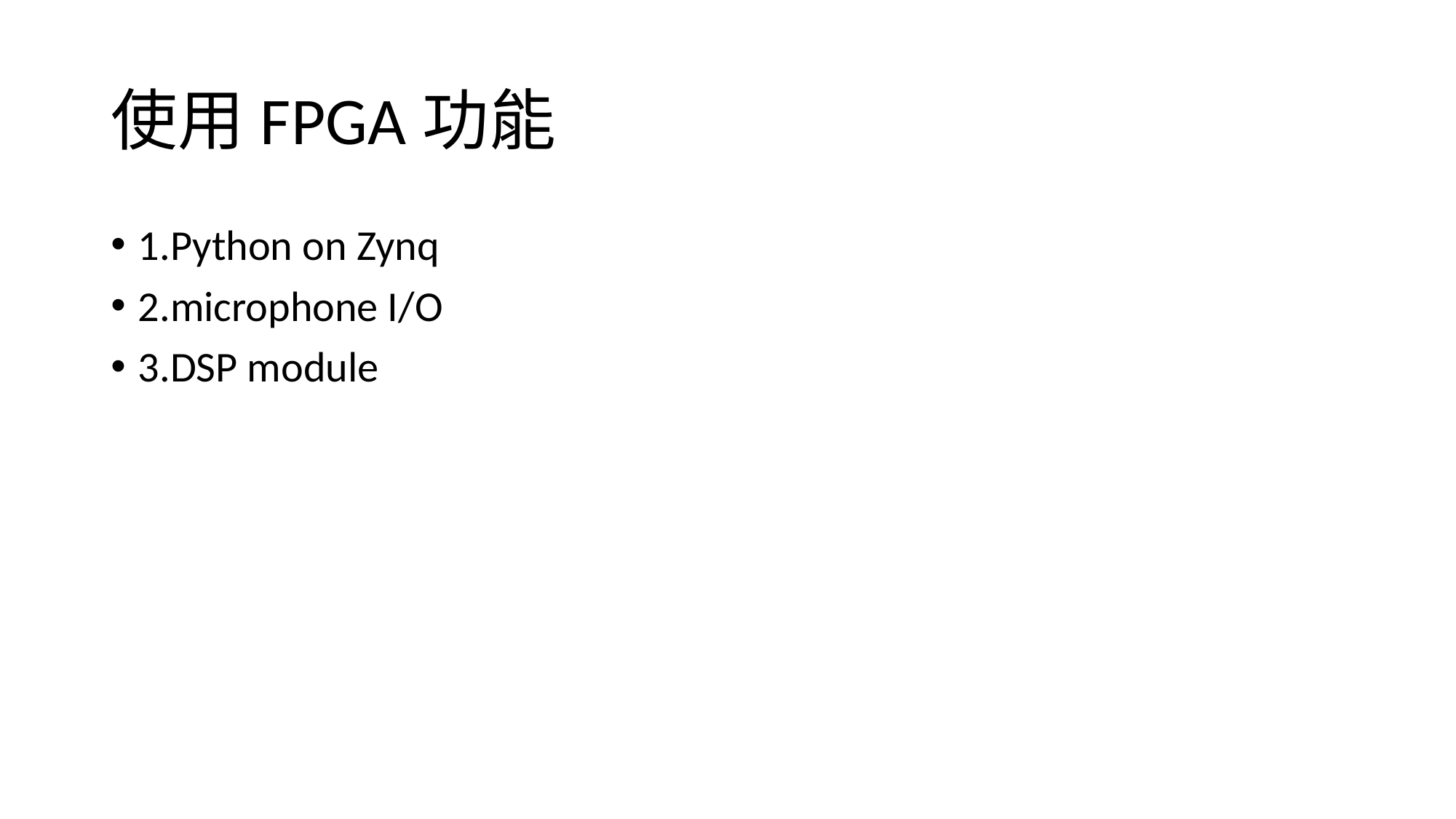

# 使用FPGA功能
1.Python on Zynq
2.microphone I/O
3.DSP module